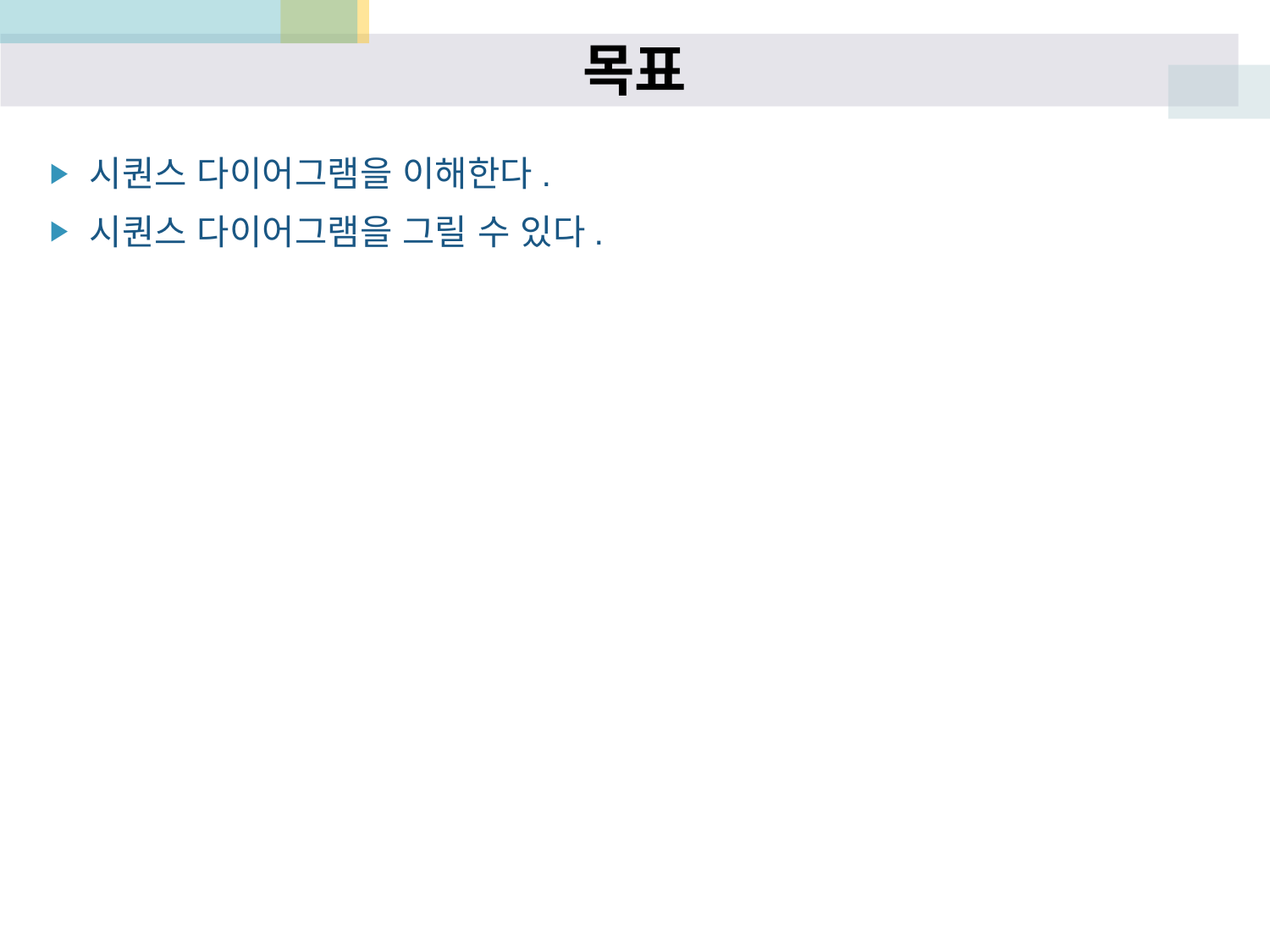

# 목표
시퀀스 다이어그램을 이해한다.
시퀀스 다이어그램을 그릴 수 있다.